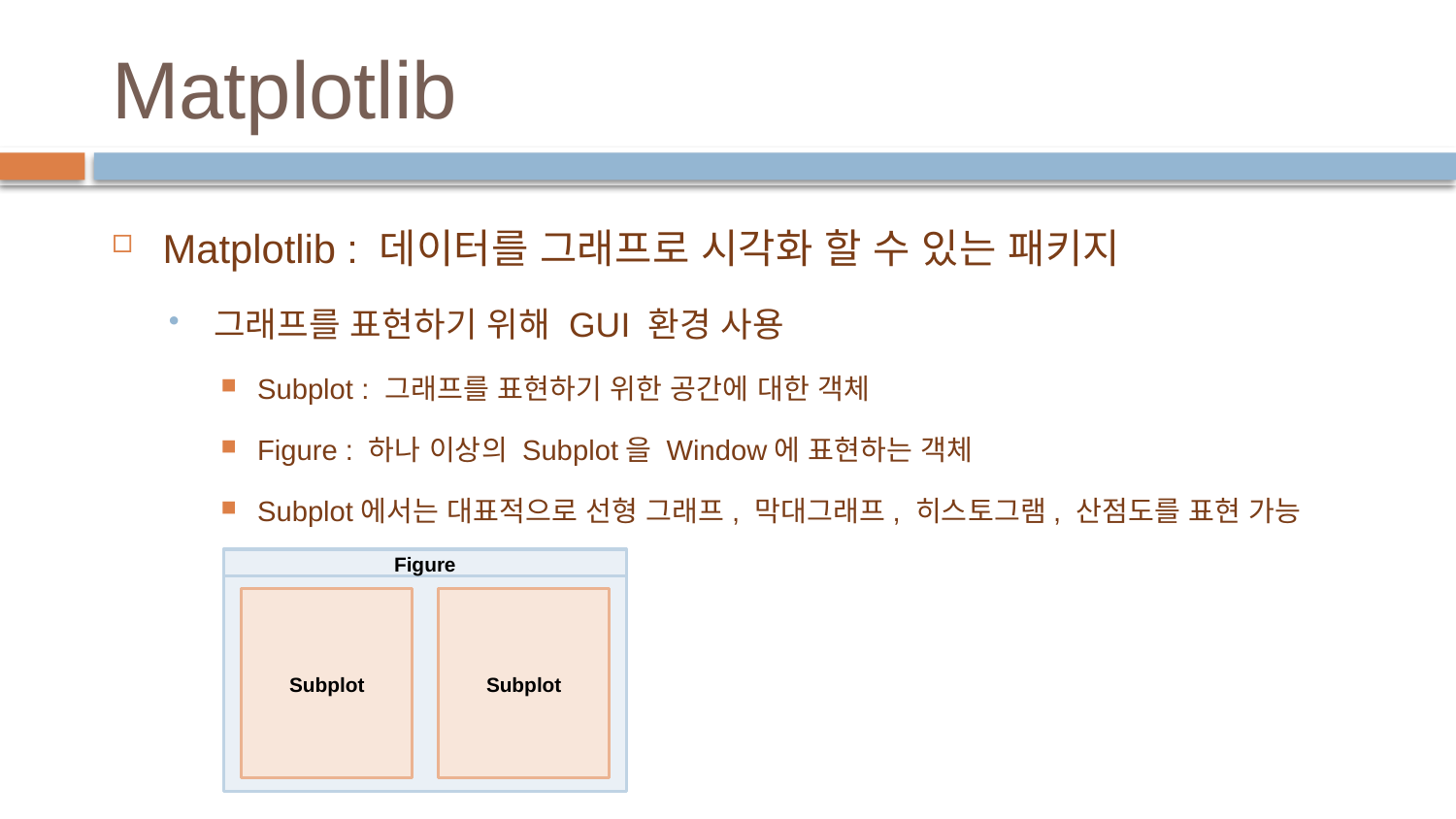

# Matplotlib
Matplotlib : 데이터를 그래프로 시각화 할 수 있는 패키지
그래프를 표현하기 위해 GUI 환경 사용
Subplot : 그래프를 표현하기 위한 공간에 대한 객체
Figure : 하나 이상의 Subplot을 Window에 표현하는 객체
Subplot에서는 대표적으로 선형 그래프, 막대그래프, 히스토그램, 산점도를 표현 가능
Figure

Subplot
Subplot